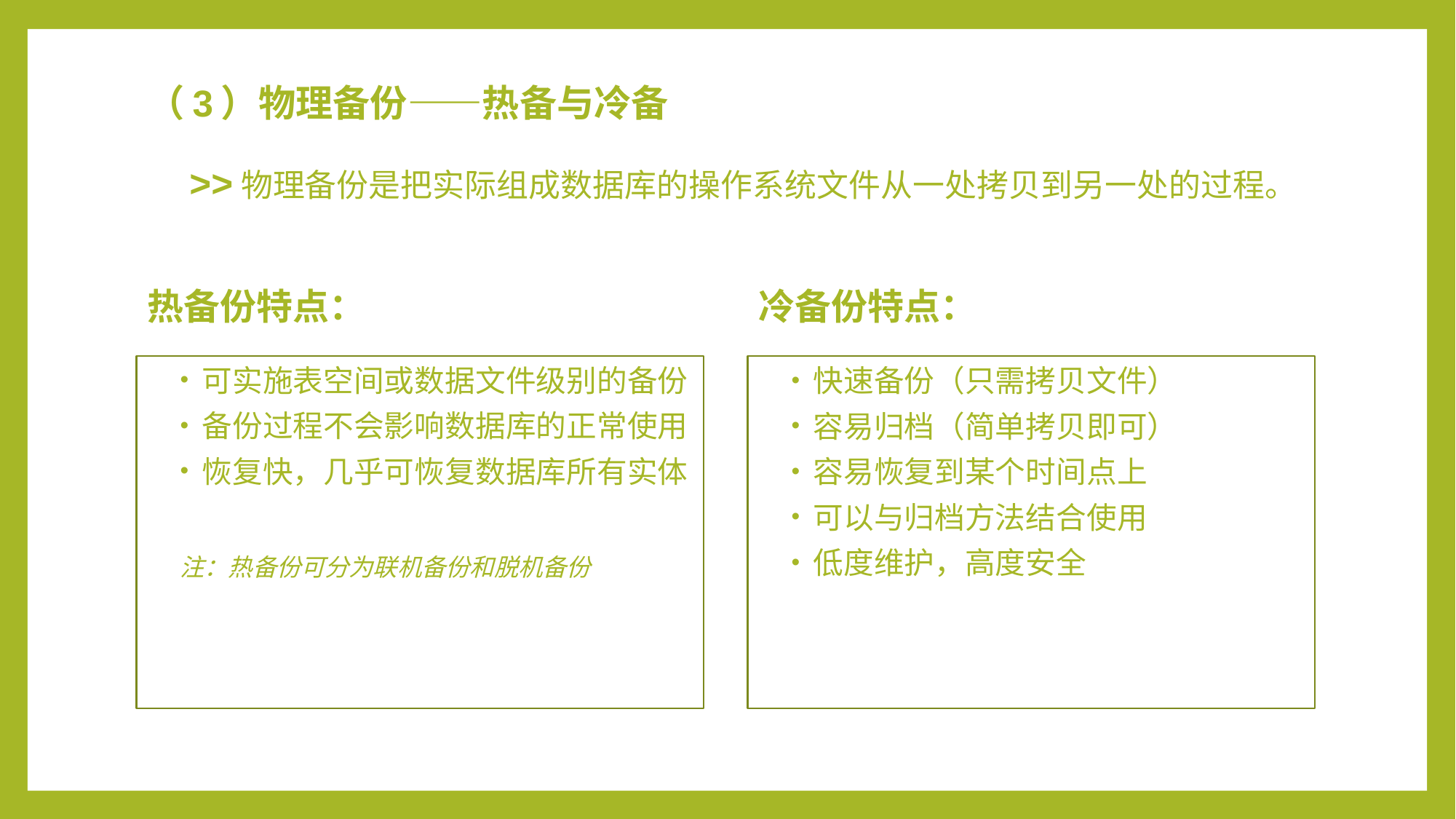

# （3）物理备份——热备与冷备 >>物理备份是把实际组成数据库的操作系统文件从一处拷贝到另一处的过程。
热备份特点：
冷备份特点：
可实施表空间或数据文件级别的备份
备份过程不会影响数据库的正常使用
恢复快，几乎可恢复数据库所有实体

注：热备份可分为联机备份和脱机备份
快速备份（只需拷贝文件）
容易归档（简单拷贝即可）
容易恢复到某个时间点上
可以与归档方法结合使用
低度维护，高度安全